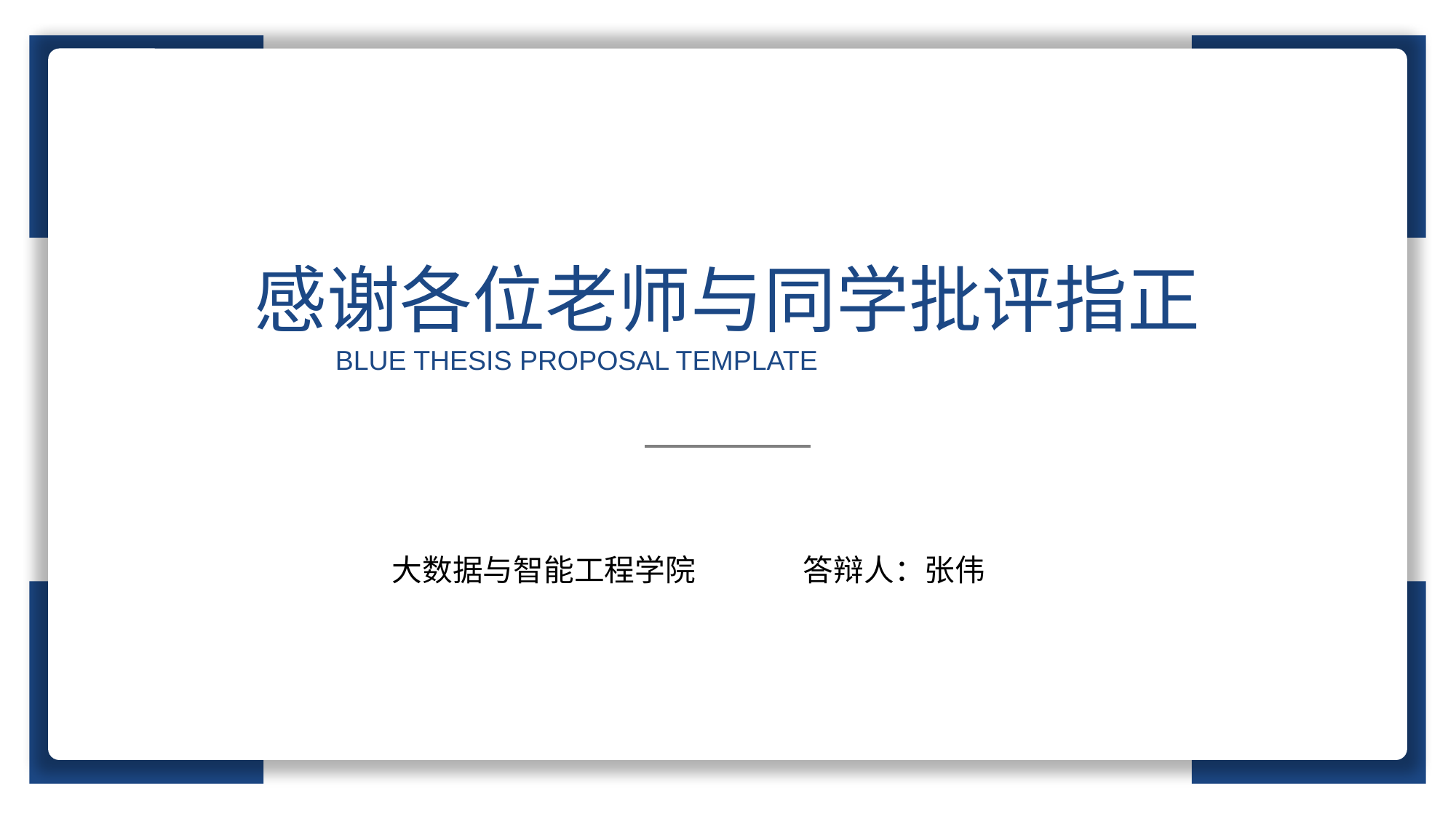

感谢各位老师与同学批评指正
BLUE THESIS PROPOSAL TEMPLATE
 大数据与智能工程学院                答辩人：张伟